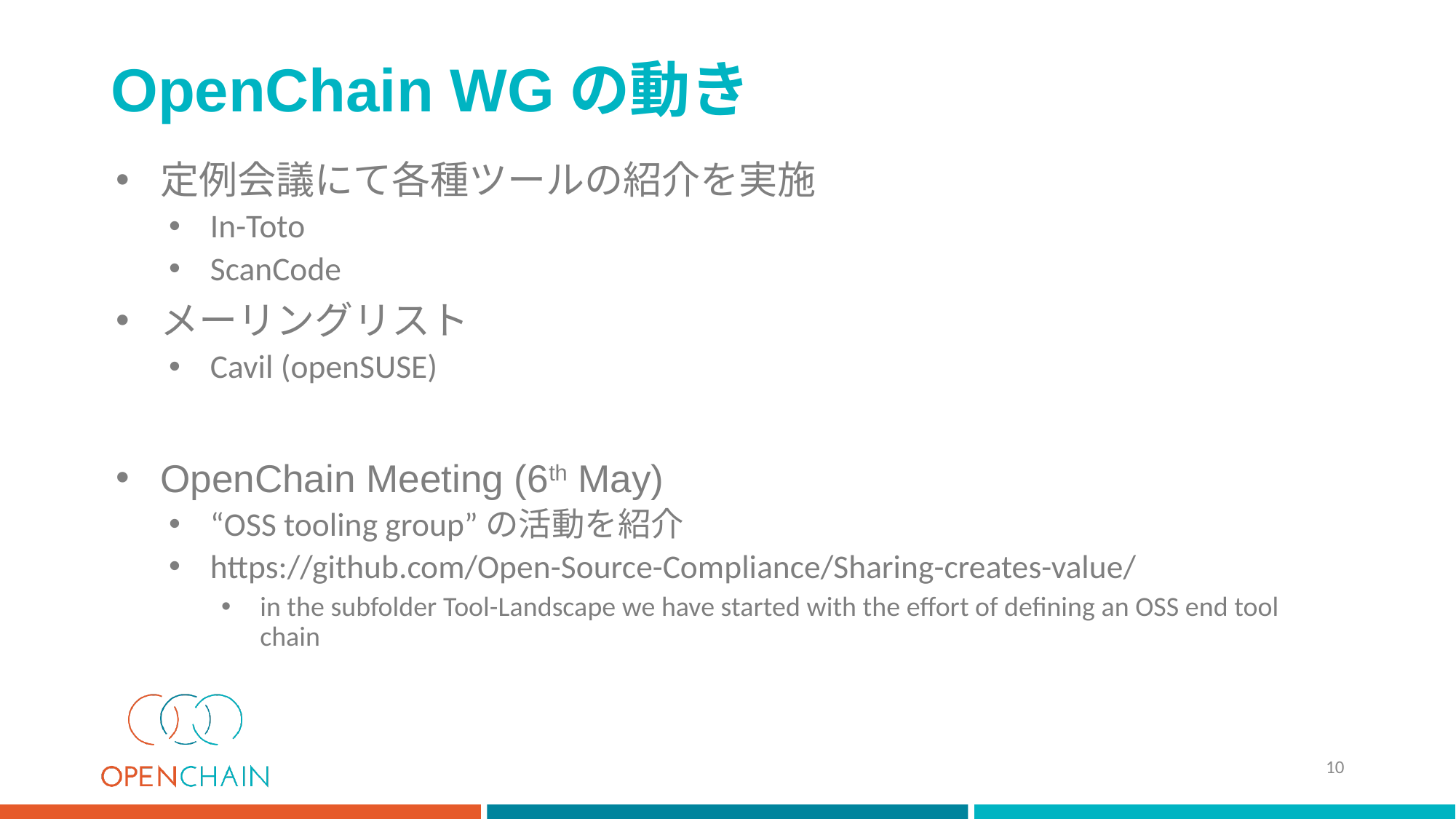

# OpenChain WGの動き
定例会議にて各種ツールの紹介を実施
In-Toto
ScanCode
メーリングリスト
Cavil (openSUSE)

OpenChain Meeting (6th May)
“OSS tooling group”の活動を紹介
https://github.com/Open-Source-Compliance/Sharing-creates-value/
in the subfolder Tool-Landscape we have started with the effort of defining an OSS end tool chain

10